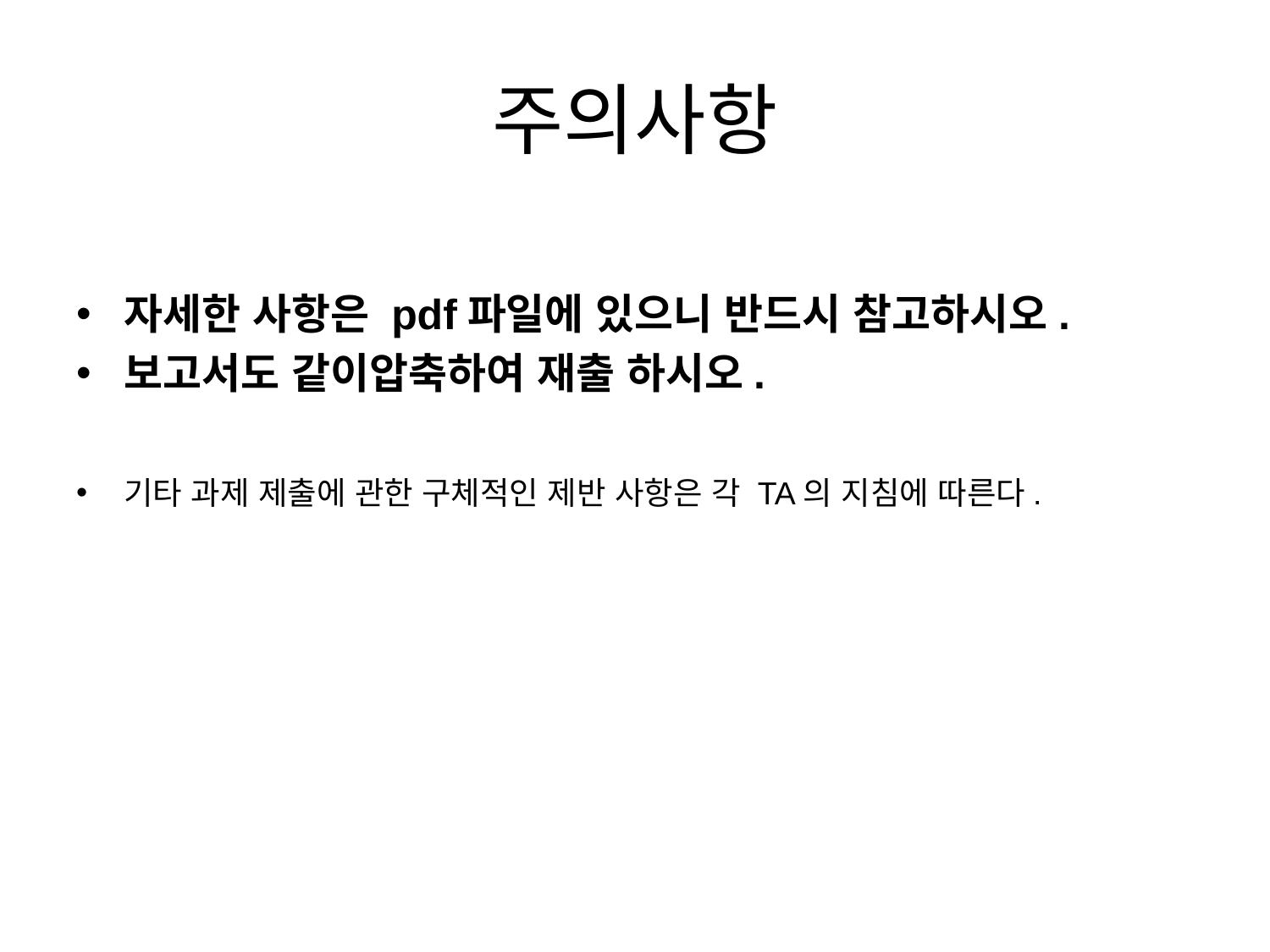

# 주의사항

자세한 사항은 pdf파일에 있으니 반드시 참고하시오.
보고서도 같이압축하여 재출 하시오.

기타 과제 제출에 관한 구체적인 제반 사항은 각 TA의 지침에 따른다.